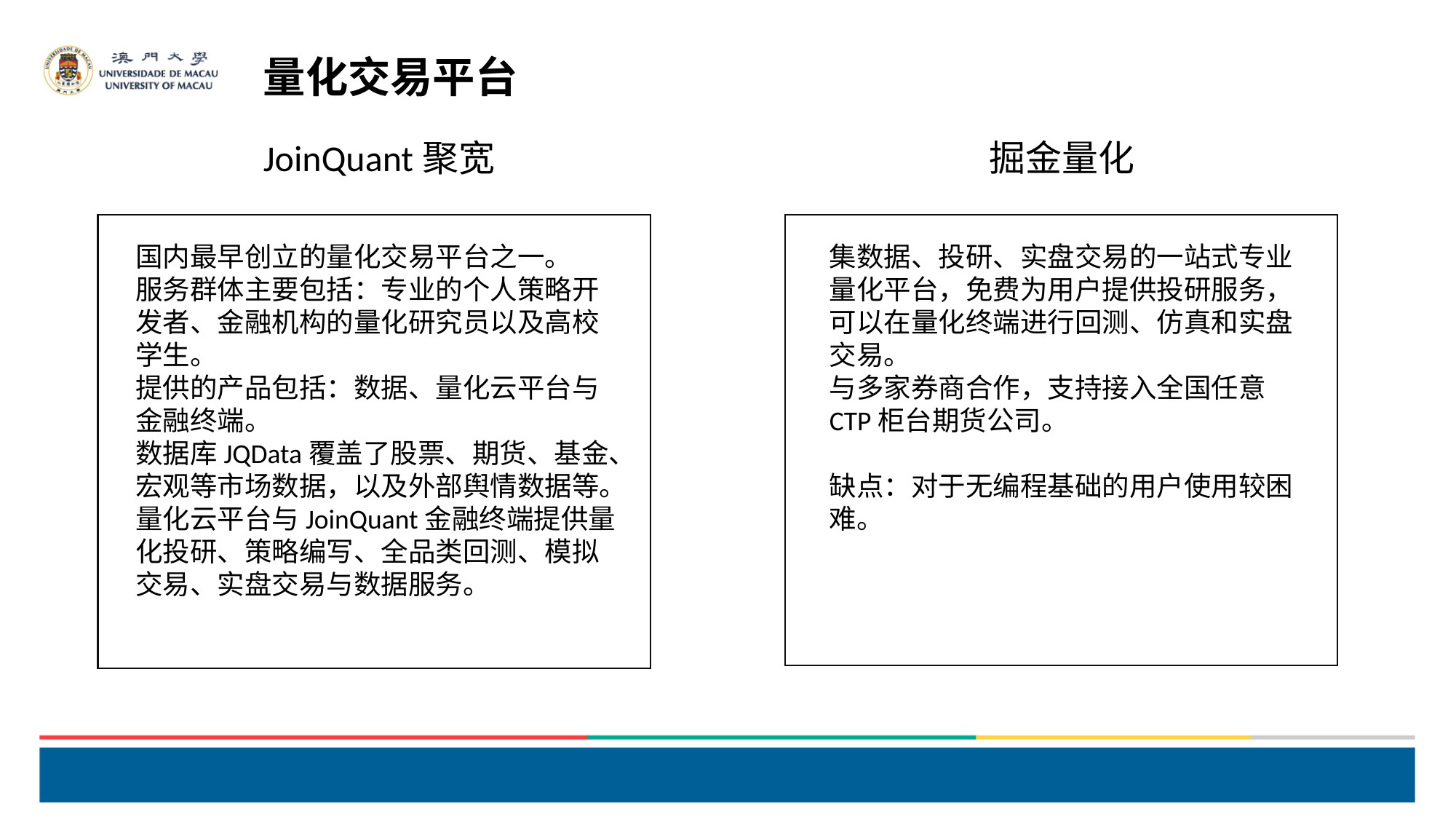

量化交易平台
JoinQuant聚宽
掘金量化

国内最早创立的量化交易平台之一。
服务群体主要包括：专业的个人策略开发者、金融机构的量化研究员以及高校学生。
提供的产品包括：数据、量化云平台与金融终端。
数据库JQData覆盖了股票、期货、基金、宏观等市场数据，以及外部舆情数据等。
量化云平台与JoinQuant金融终端提供量化投研、策略编写、全品类回测、模拟交易、实盘交易与数据服务。
集数据、投研、实盘交易的一站式专业量化平台，免费为用户提供投研服务，可以在量化终端进行回测、仿真和实盘交易。
与多家券商合作，支持接入全国任意CTP柜台期货公司。

缺点：对于无编程基础的用户使用较困难。